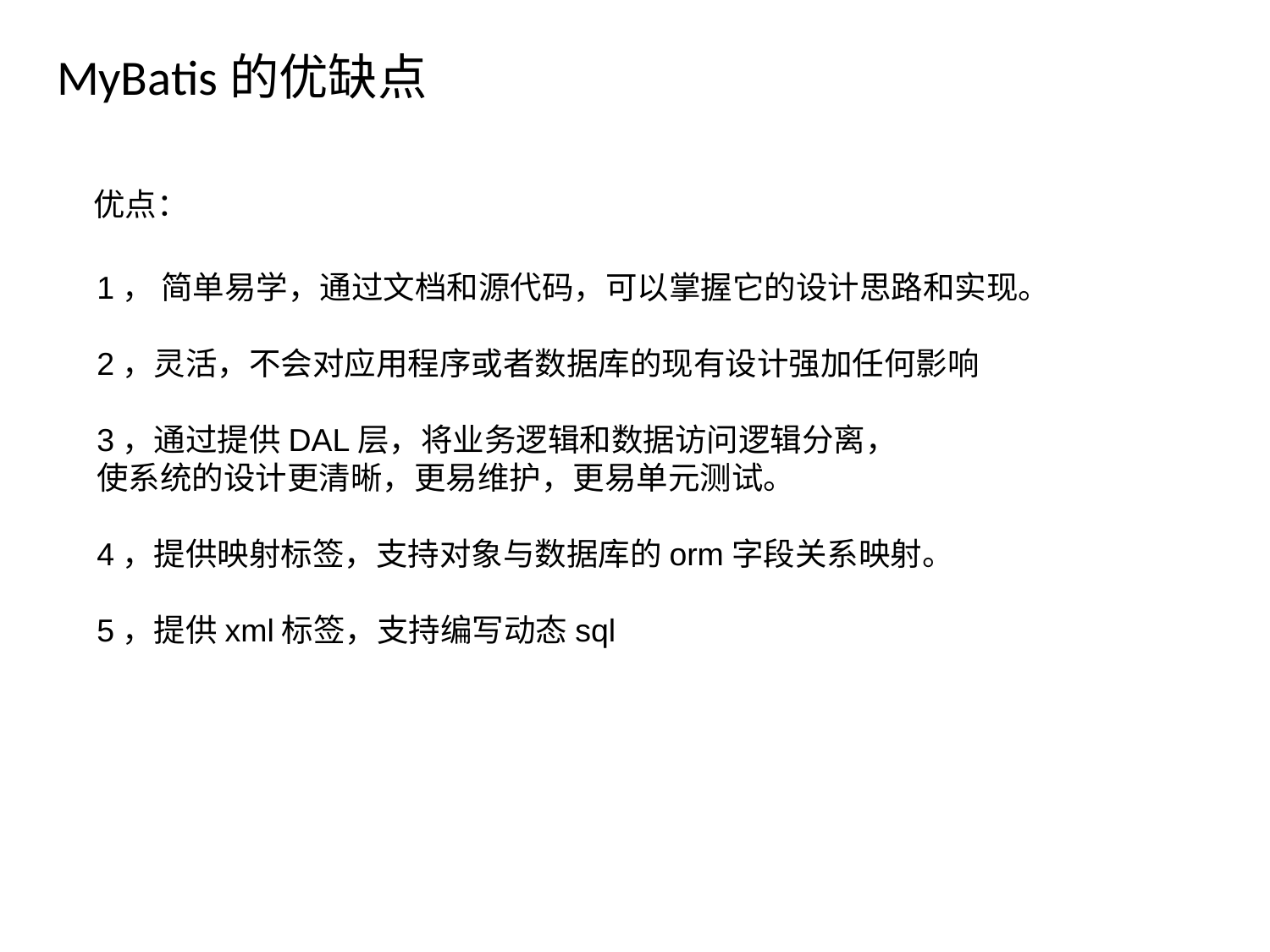

MyBatis的优缺点
优点：
1， 简单易学，通过文档和源代码，可以掌握它的设计思路和实现。

2，灵活，不会对应用程序或者数据库的现有设计强加任何影响

3，通过提供DAL层，将业务逻辑和数据访问逻辑分离，
使系统的设计更清晰，更易维护，更易单元测试。

4，提供映射标签，支持对象与数据库的orm字段关系映射。

5，提供xml标签，支持编写动态sql
点击添加文本
点击添加文本
点击添加文本
点击添加文本
点击添加文本
点击添加文本
点击添加文本